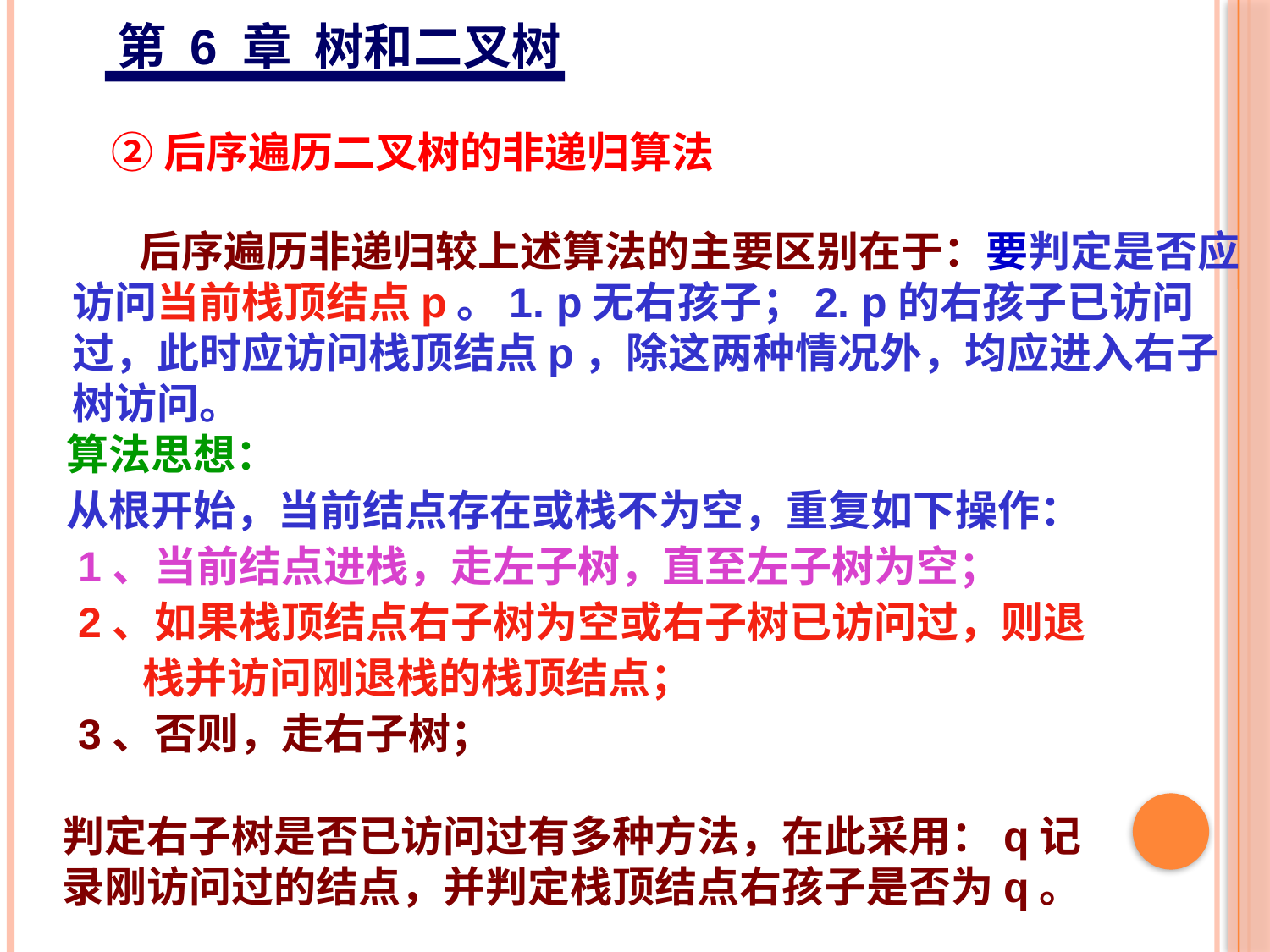

第 6 章  树和二叉树

②后序遍历二叉树的非递归算法
      后序遍历非递归较上述算法的主要区别在于：要判定是否应访问当前栈顶结点p。1. p无右孩子；2. p的右孩子已访问过，此时应访问栈顶结点p，除这两种情况外，均应进入右子树访问。
算法思想：
从根开始，当前结点存在或栈不为空，重复如下操作：
 1、当前结点进栈，走左子树，直至左子树为空；
 2、如果栈顶结点右子树为空或右子树已访问过，则退
       栈并访问刚退栈的栈顶结点；
 3、否则，走右子树；
判定右子树是否已访问过有多种方法，在此采用：q记录刚访问过的结点，并判定栈顶结点右孩子是否为q。